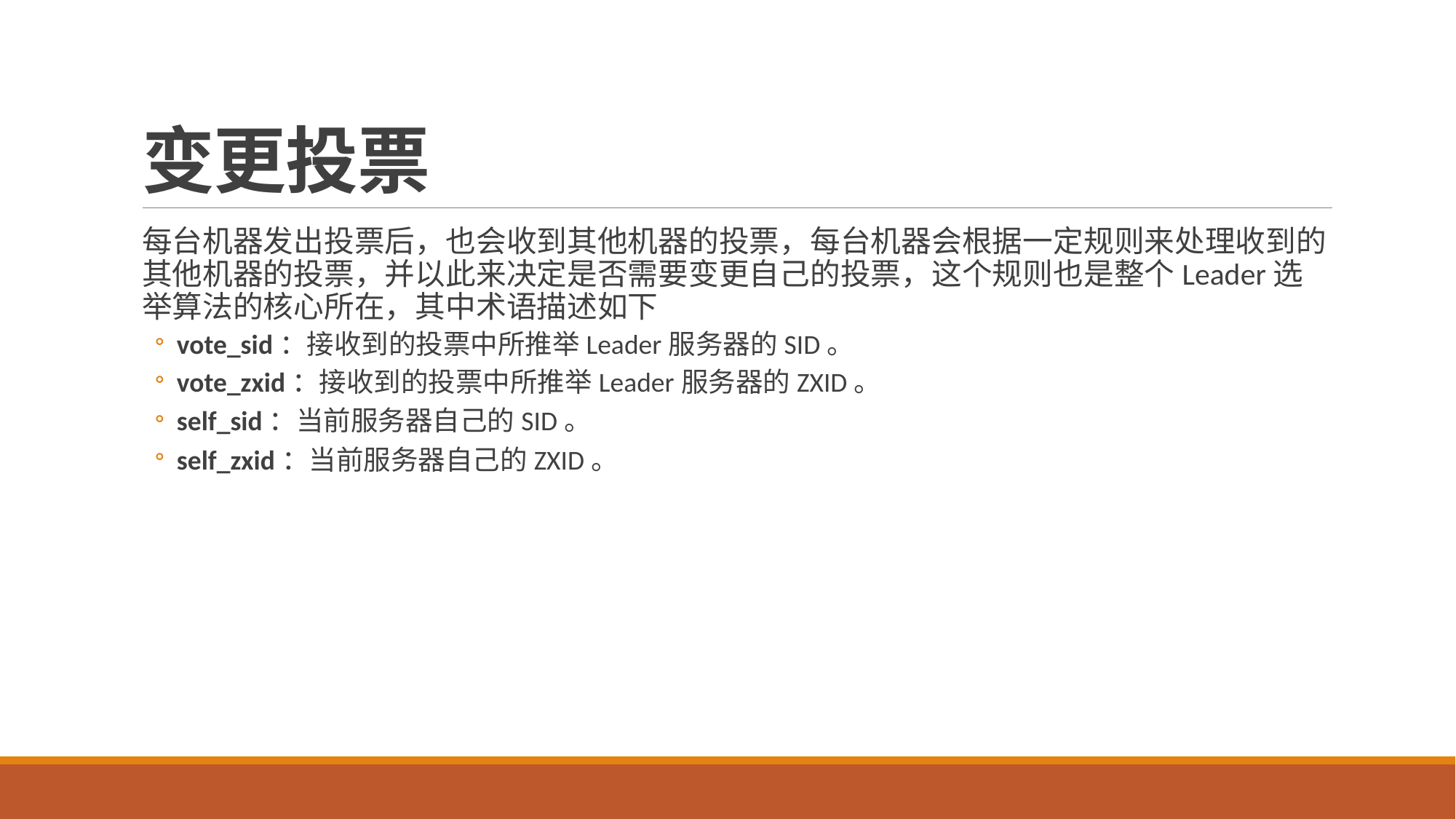

# 变更投票
每台机器发出投票后，也会收到其他机器的投票，每台机器会根据一定规则来处理收到的其他机器的投票，并以此来决定是否需要变更自己的投票，这个规则也是整个Leader选举算法的核心所在，其中术语描述如下
vote_sid：接收到的投票中所推举Leader服务器的SID。
vote_zxid：接收到的投票中所推举Leader服务器的ZXID。
self_sid：当前服务器自己的SID。
self_zxid：当前服务器自己的ZXID。